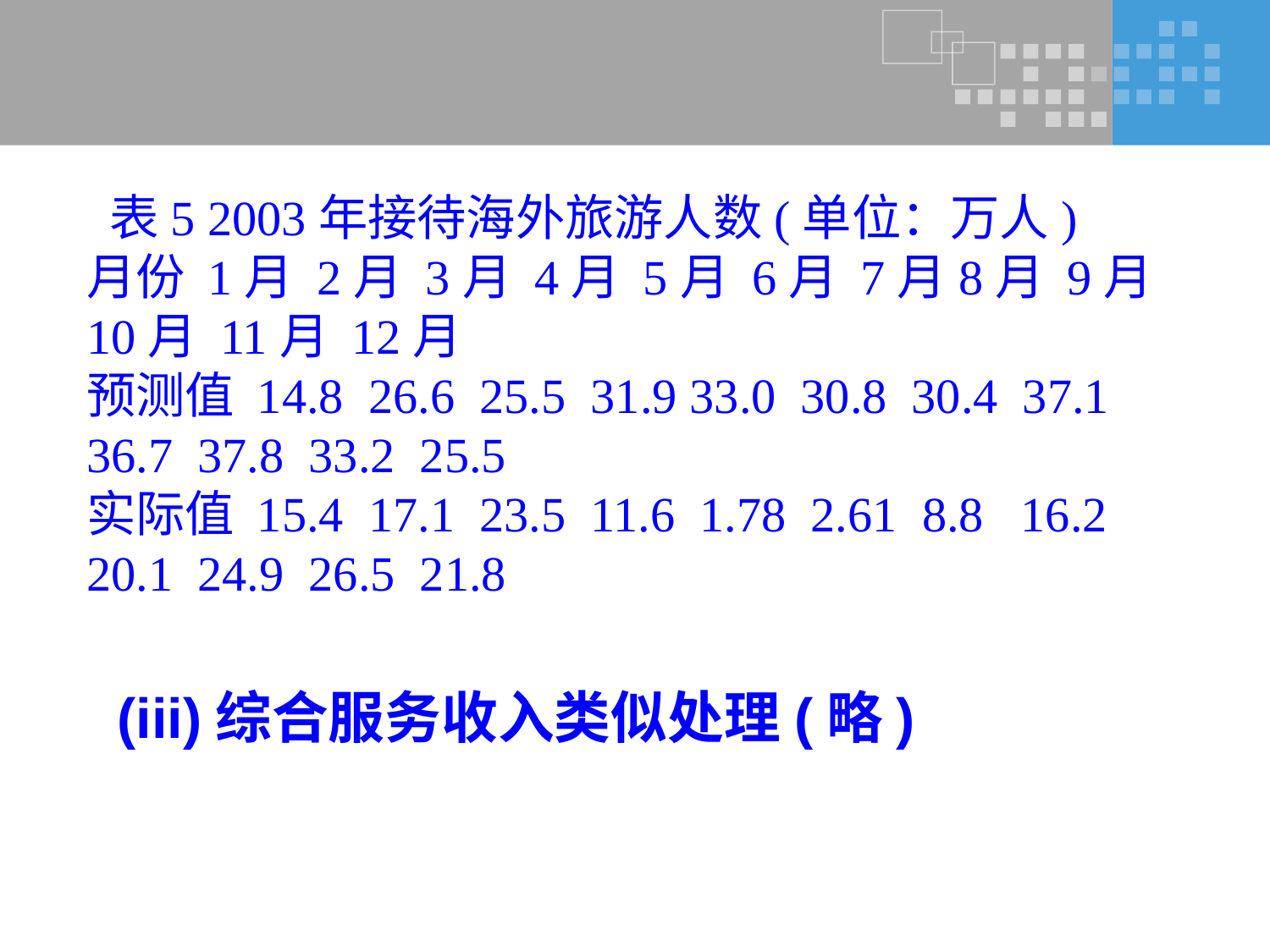

表5 2003年接待海外旅游人数(单位：万人)
月份 1月 2月 3月 4月 5月 6月 7月8月 9月 10月 11月 12月
预测值 14.8  26.6  25.5  31.9 33.0  30.8  30.4  37.1 36.7  37.8  33.2  25.5
实际值 15.4  17.1  23.5  11.6  1.78  2.61  8.8   16.2  20.1  24.9  26.5  21.8
(iii)综合服务收入类似处理(略)